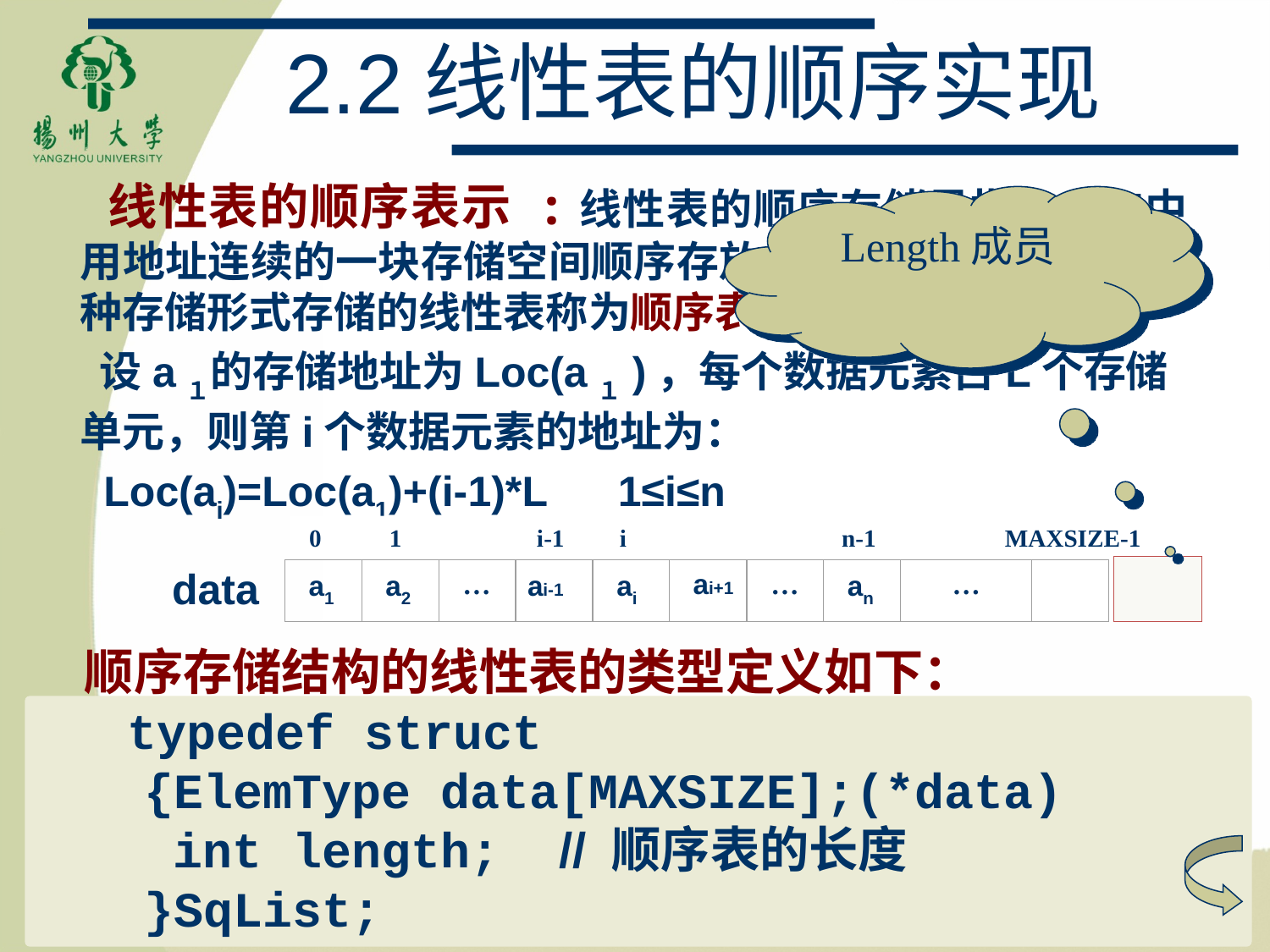

# 2.2线性表的顺序实现
     线性表的顺序表示 :线性表的顺序存储是指在内存中用地址连续的一块存储空间顺序存放线性表的各元素，用这种存储形式存储的线性表称为顺序表。
      设a１的存储地址为Loc(a１)，每个数据元素占L个存储单元，则第i个数据元素的地址为：
      Loc(ai)=Loc(a1)+(i-1)*L      1≤i≤n
Length成员
 0           1                      i-1         i                                   n-1                     MAXSIZE-1

a1

a2

…

ai

…

an

…

data

ai+1
ai-1

顺序存储结构的线性表的类型定义如下：
  typedef struct
  {ElemType data[MAXSIZE];(*data)
   int length;  // 顺序表的长度
  }SqList;